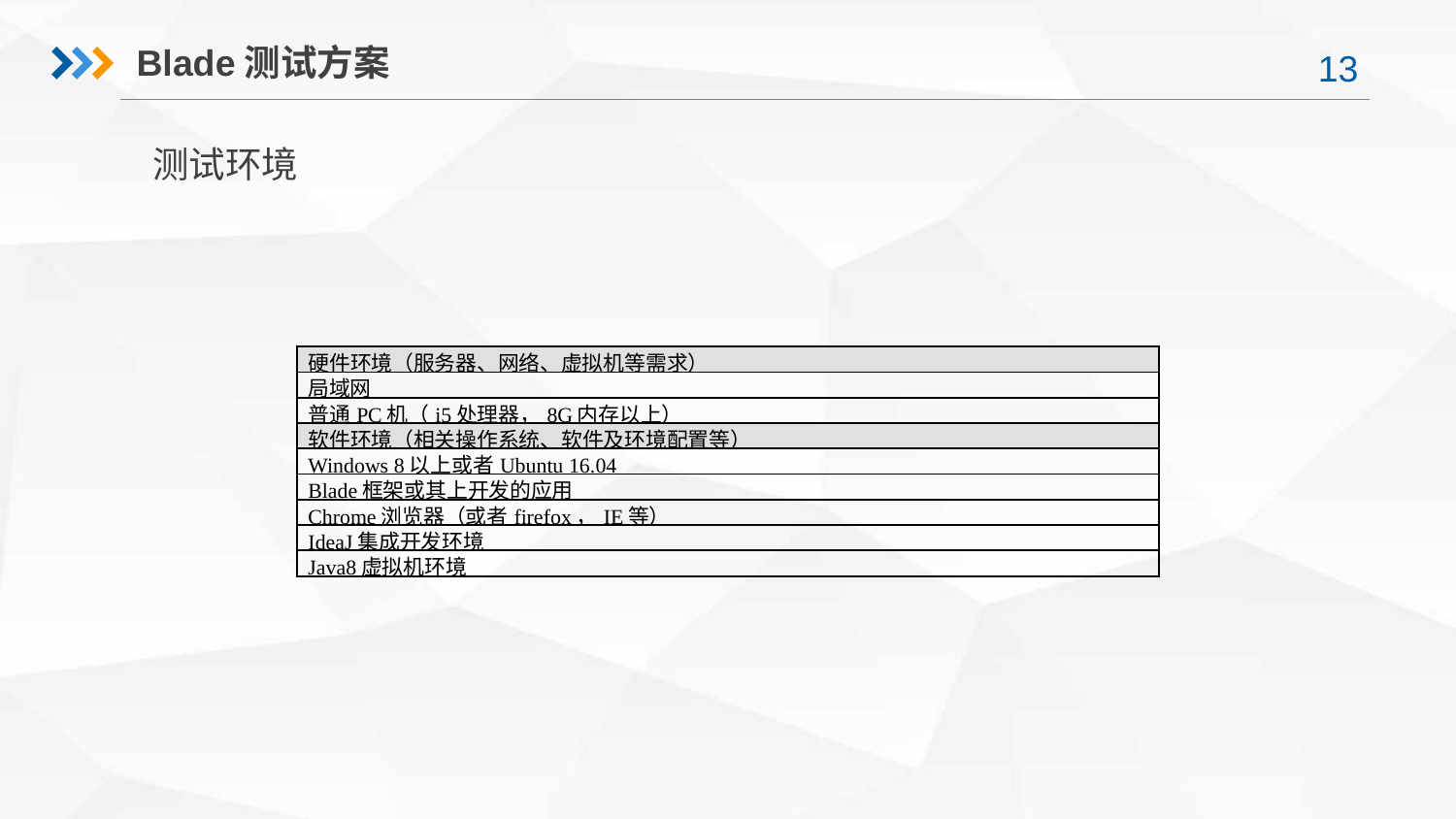

Blade测试方案
测试环境
| 硬件环境（服务器、网络、虚拟机等需求） |
| --- |
| 局域网 |
| 普通PC机（i5处理器，8G内存以上） |
| 软件环境（相关操作系统、软件及环境配置等） |
| Windows 8以上或者Ubuntu 16.04 |
| Blade框架或其上开发的应用 |
| Chrome浏览器（或者firefox，IE等） |
| IdeaJ集成开发环境 |
| Java8虚拟机环境 |